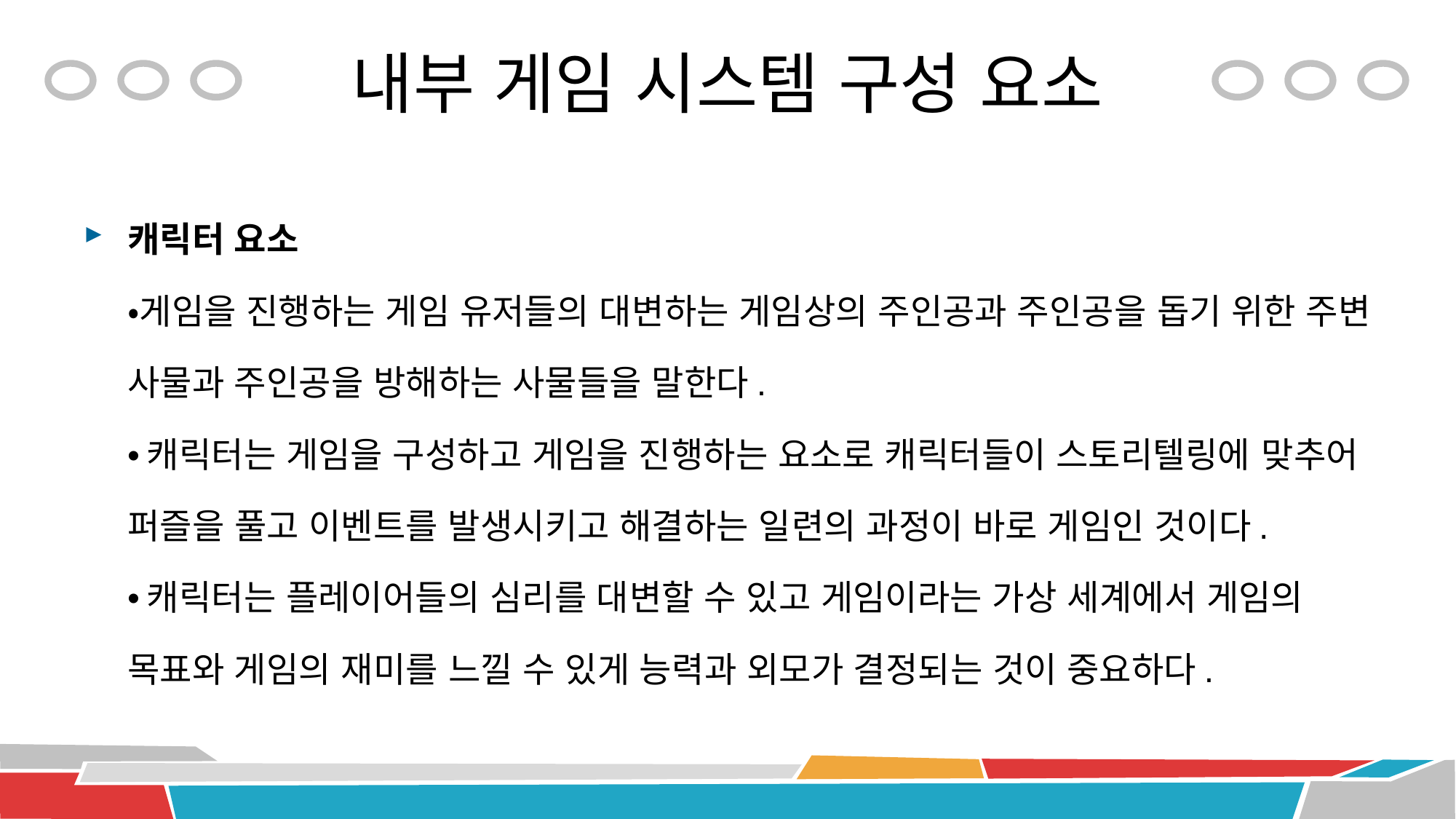

# 내부 게임 시스템 구성 요소
캐릭터 요소
•게임을 진행하는 게임 유저들의 대변하는 게임상의 주인공과 주인공을 돕기 위한 주변 사물과 주인공을 방해하는 사물들을 말한다.
•캐릭터는 게임을 구성하고 게임을 진행하는 요소로 캐릭터들이 스토리텔링에 맞추어 퍼즐을 풀고 이벤트를 발생시키고 해결하는 일련의 과정이 바로 게임인 것이다.
•캐릭터는 플레이어들의 심리를 대변할 수 있고 게임이라는 가상 세계에서 게임의 목표와 게임의 재미를 느낄 수 있게 능력과 외모가 결정되는 것이 중요하다.